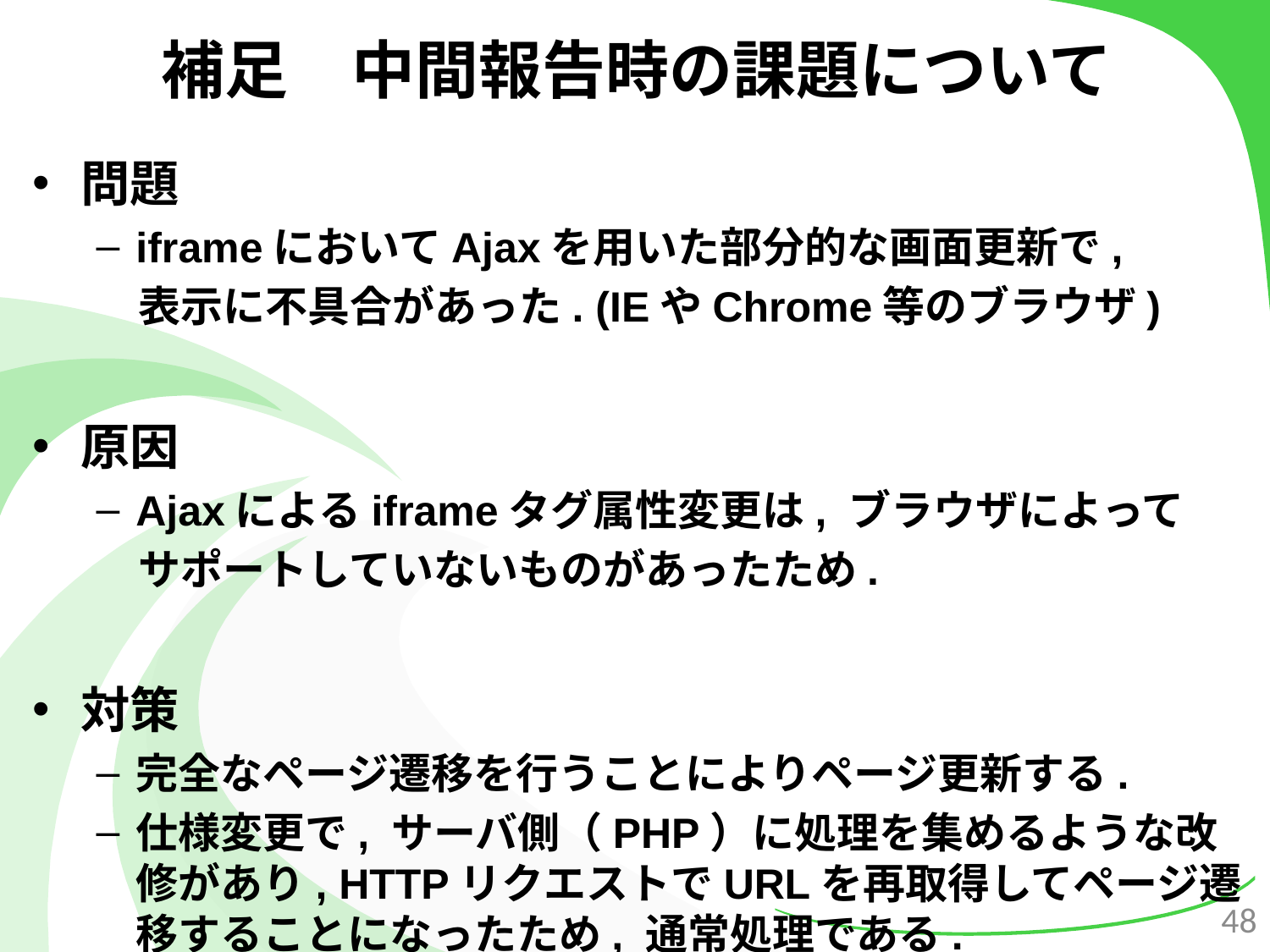

# 補足　中間報告時の課題について
問題
iframeにおいてAjaxを用いた部分的な画面更新で,
　表示に不具合があった. (IEやChrome等のブラウザ)

原因
Ajaxによるiframeタグ属性変更は, ブラウザによって
　サポートしていないものがあったため.

対策
完全なページ遷移を行うことによりページ更新する.
仕様変更で, サーバ側（PHP）に処理を集めるような改修があり, HTTPリクエストでURLを再取得してページ遷移することになったため, 通常処理である.
48